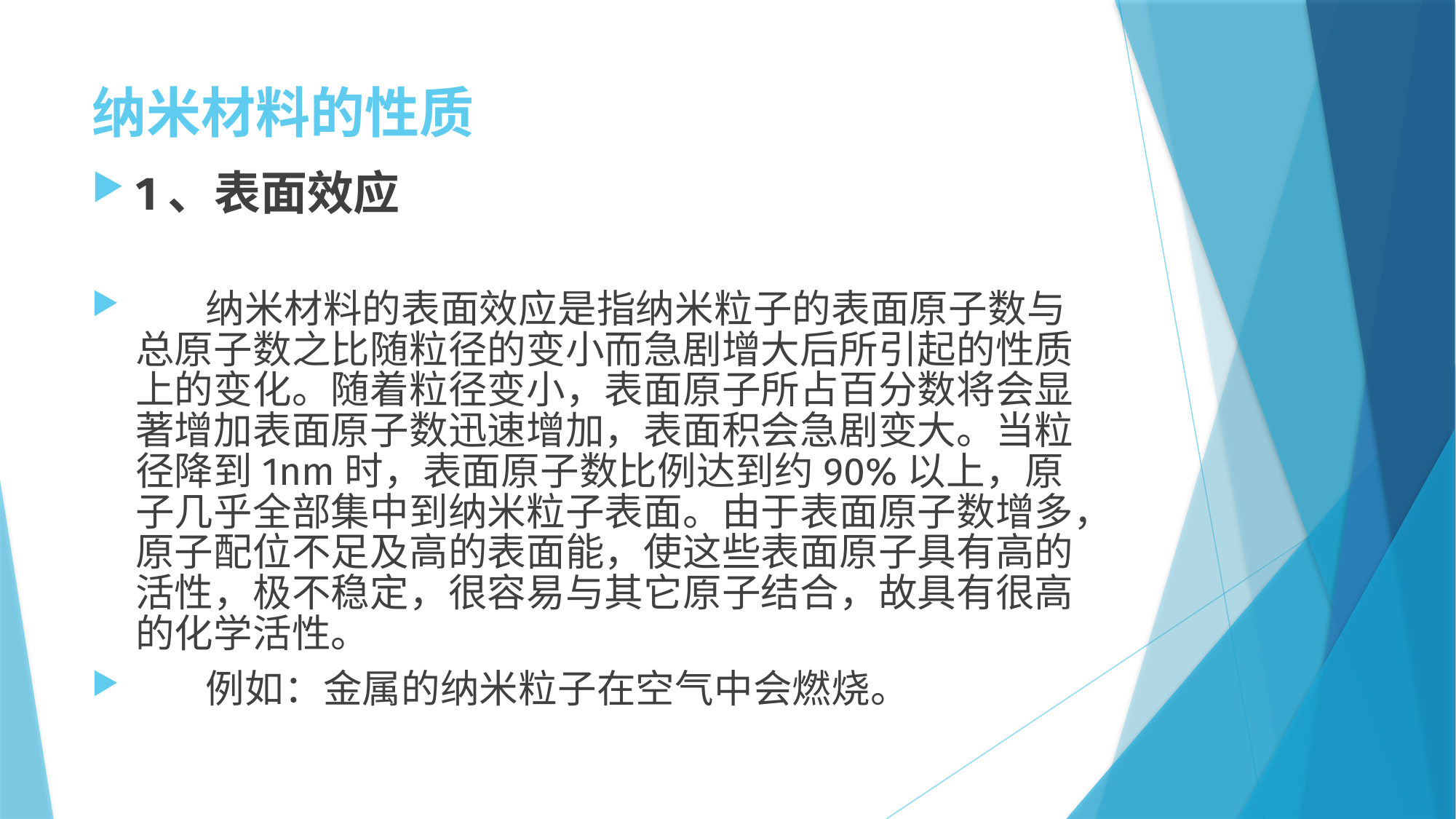

# 纳米材料的性质
1、表面效应

       纳米材料的表面效应是指纳米粒子的表面原子数与总原子数之比随粒径的变小而急剧增大后所引起的性质上的变化。随着粒径变小，表面原子所占百分数将会显著增加表面原子数迅速增加，表面积会急剧变大。当粒径降到1nm时，表面原子数比例达到约90%以上，原子几乎全部集中到纳米粒子表面。由于表面原子数增多，原子配位不足及高的表面能，使这些表面原子具有高的活性，极不稳定，很容易与其它原子结合，故具有很高的化学活性。
       例如：金属的纳米粒子在空气中会燃烧。